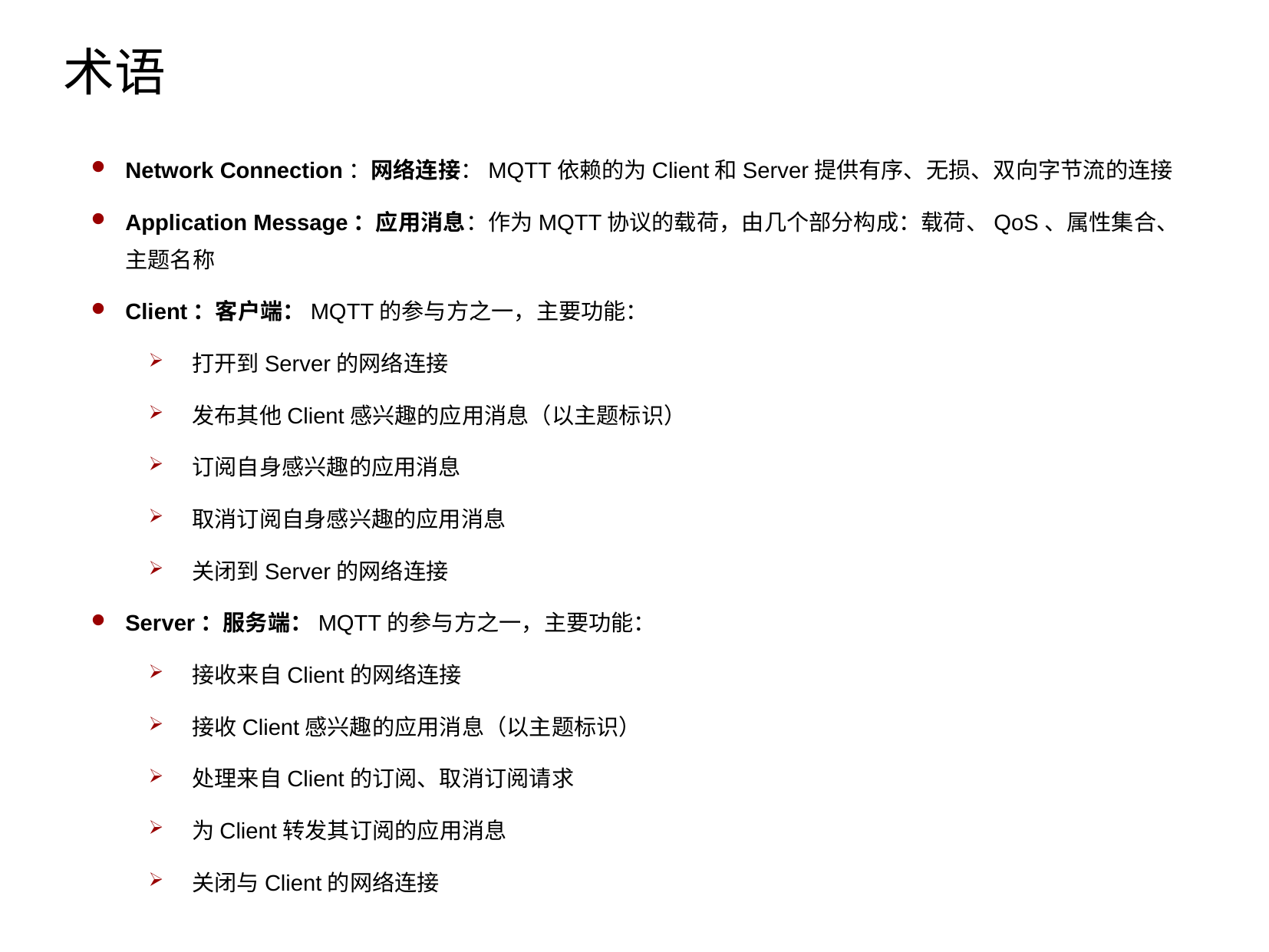

术语
Network Connection：网络连接：MQTT依赖的为Client和Server提供有序、无损、双向字节流的连接
Application Message：应用消息：作为MQTT协议的载荷，由几个部分构成：载荷、QoS、属性集合、主题名称
Client：客户端：MQTT的参与方之一，主要功能：
打开到Server的网络连接
发布其他Client感兴趣的应用消息（以主题标识）
订阅自身感兴趣的应用消息
取消订阅自身感兴趣的应用消息
关闭到Server的网络连接
Server：服务端：MQTT的参与方之一，主要功能：
接收来自Client的网络连接
接收Client感兴趣的应用消息（以主题标识）
处理来自Client的订阅、取消订阅请求
为Client转发其订阅的应用消息
关闭与Client的网络连接